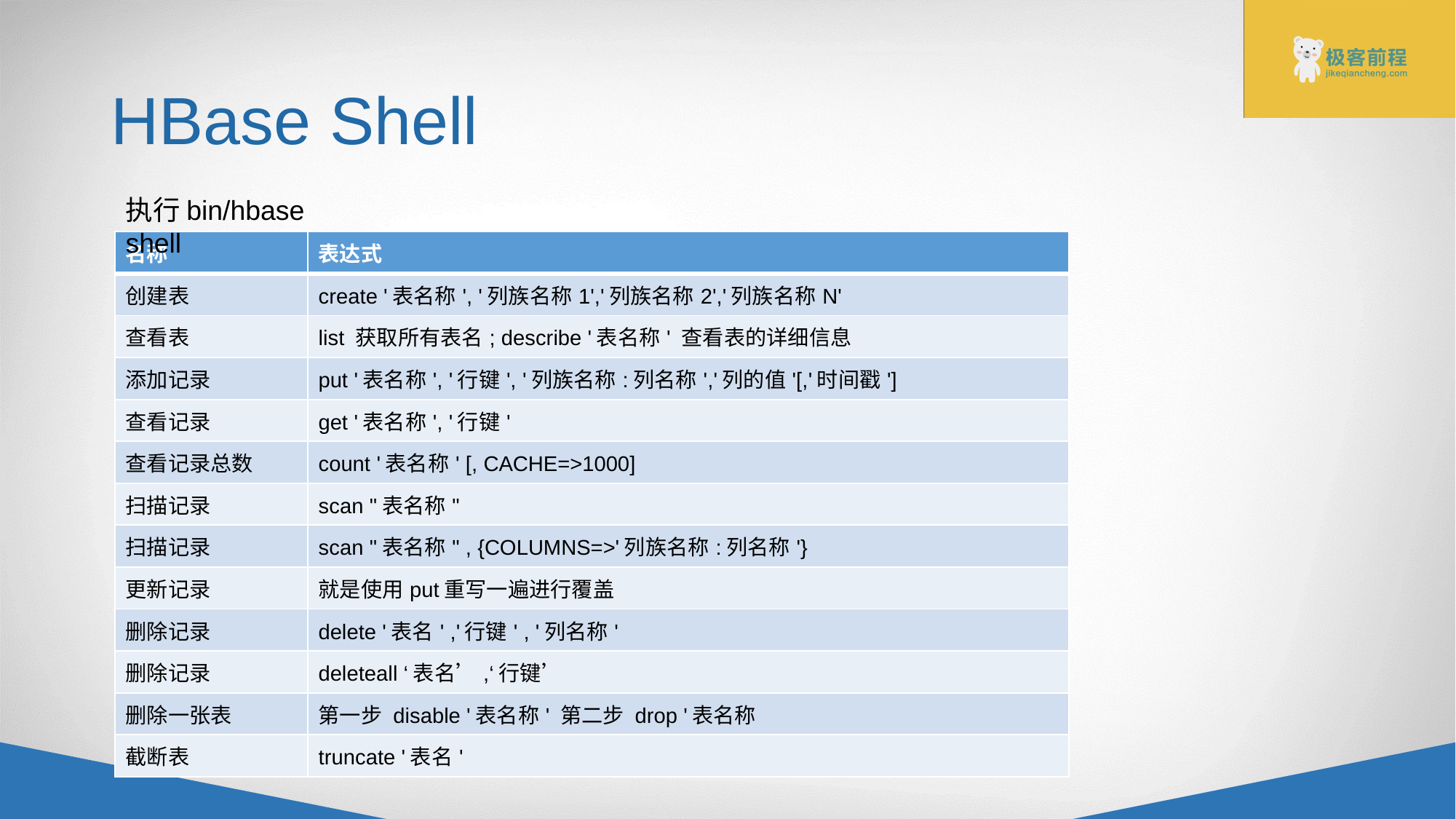

# HBase Shell
执行bin/hbase shell

| 名称 | 表达式 |
| --- | --- |
| 创建表 | create '表名称', '列族名称1','列族名称2','列族名称N' |
| 查看表 | list 获取所有表名; describe '表名称' 查看表的详细信息 |
| 添加记录 | put '表名称', '行键', '列族名称:列名称','列的值'[,'时间戳'] |
| 查看记录 | get '表名称', '行键' |
| 查看记录总数 | count '表名称' [, CACHE=>1000] |
| 扫描记录 | scan "表名称" |
| 扫描记录 | scan "表名称" , {COLUMNS=>'列族名称:列名称'} |
| 更新记录 | 就是使用put重写一遍进行覆盖 |
| 删除记录 | delete '表名' ,'行键' , '列名称' |
| 删除记录 | deleteall ‘表名’,‘行键’ |
| 删除一张表 | 第一步 disable '表名称' 第二步 drop '表名称 |
| 截断表 | truncate '表名' |